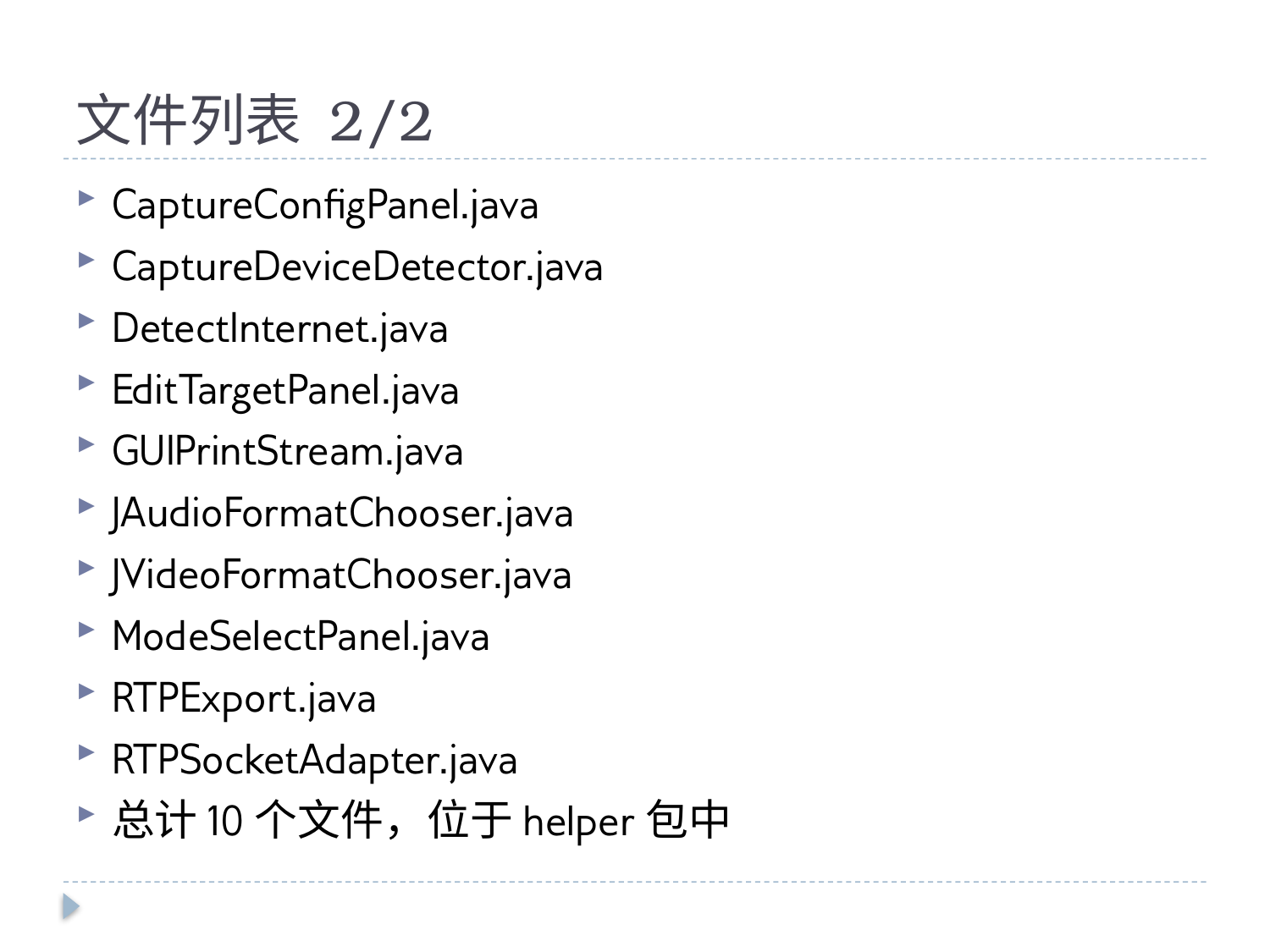

# 文件列表	2/2
CaptureConfigPanel.java
CaptureDeviceDetector.java
DetectInternet.java
EditTargetPanel.java
GUIPrintStream.java
JAudioFormatChooser.java
JVideoFormatChooser.java
ModeSelectPanel.java
RTPExport.java
RTPSocketAdapter.java
总计10个文件，位于helper包中